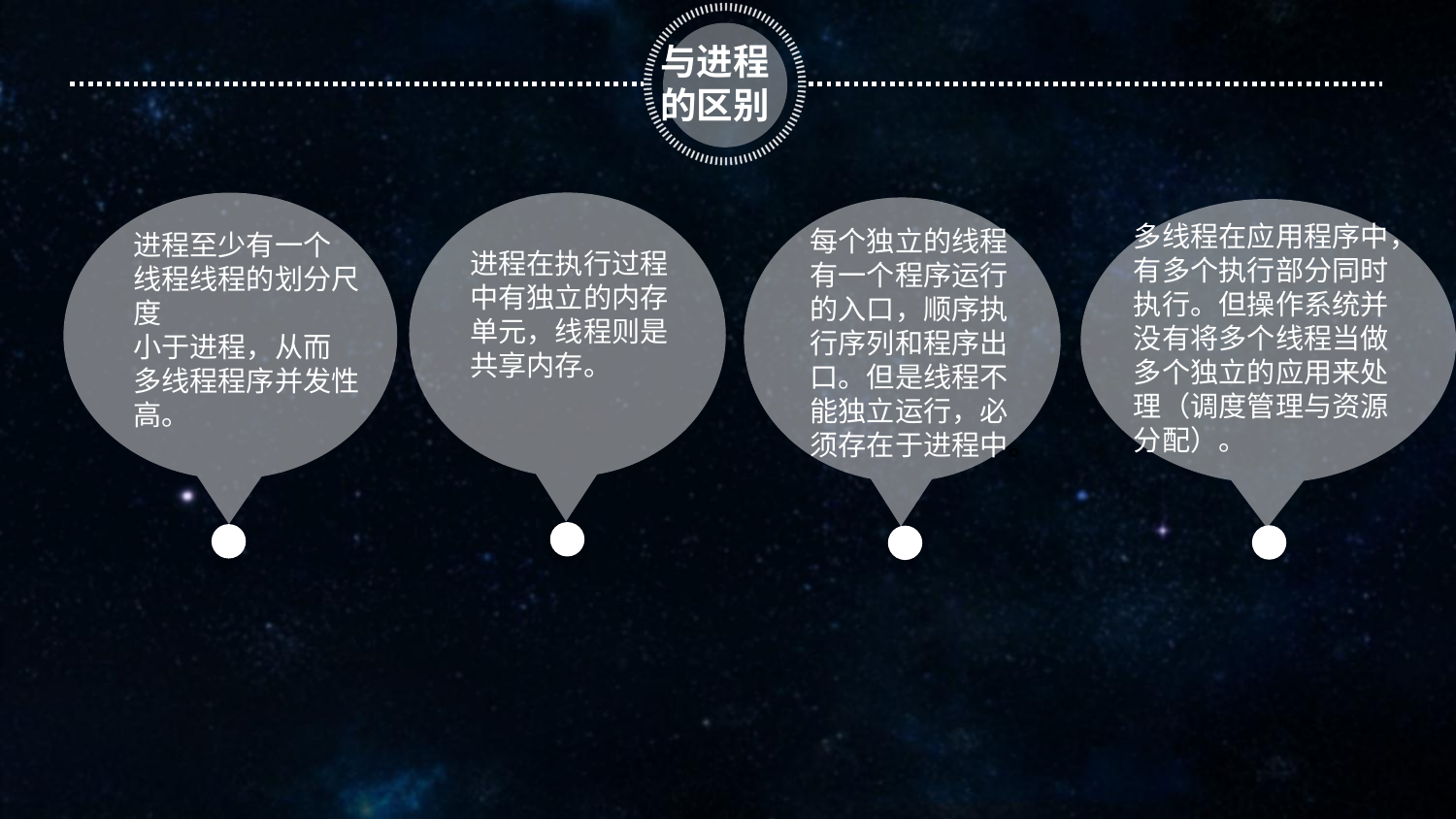

与进程的区别

多线程在应用程序中，有多个执行部分同时执行。但操作系统并没有将多个线程当做多个独立的应用来处理（调度管理与资源分配）。
每个独立的线程有一个程序运行的入口，顺序执行序列和程序出口。但是线程不能独立运行，必须存在于进程中。
进程至少有一个
线程线程的划分尺度
小于进程，从而
多线程程序并发性高。
进程在执行过程中有独立的内存单元，线程则是共享内存。